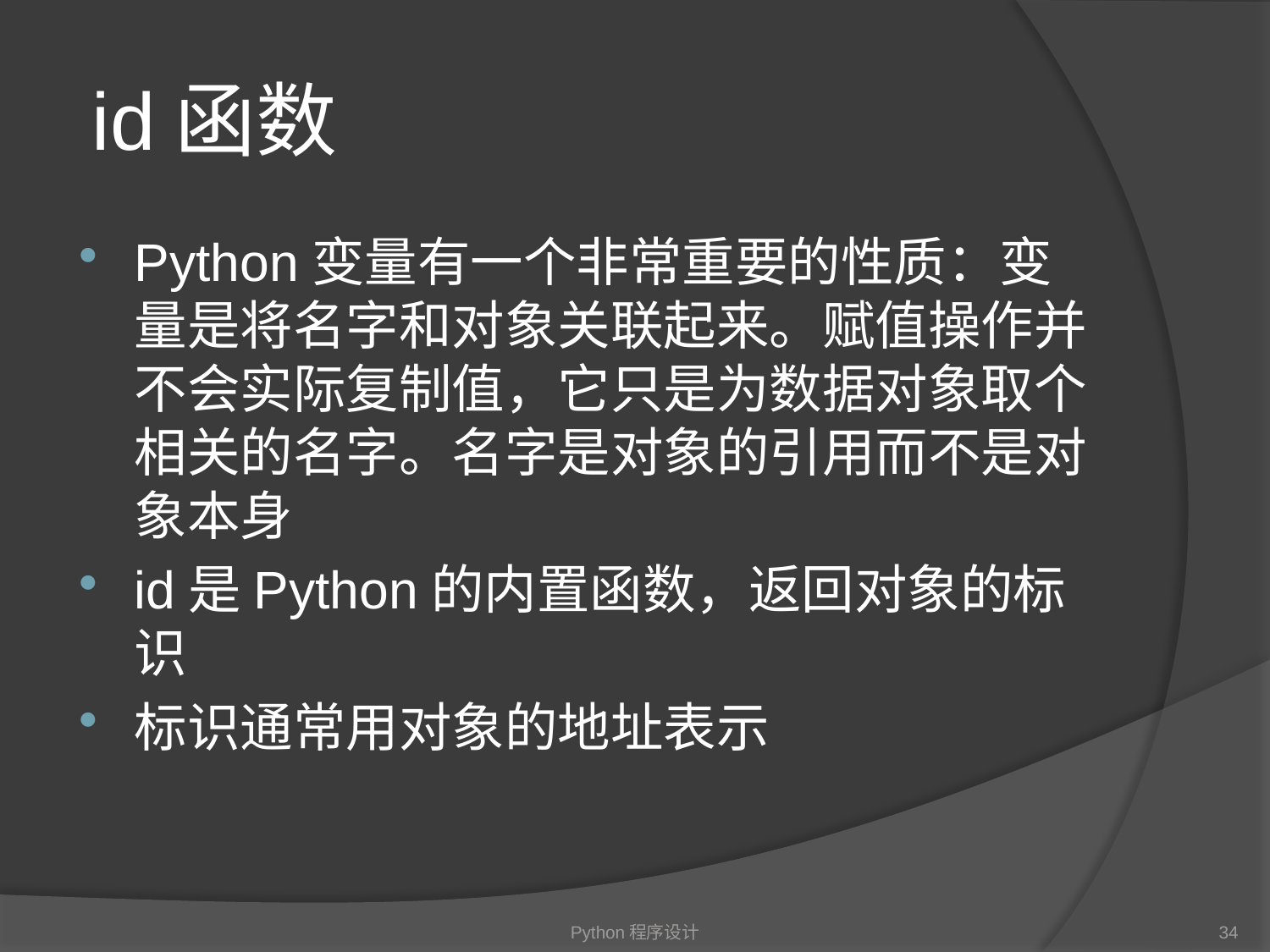

# id函数
Python变量有一个非常重要的性质：变量是将名字和对象关联起来。赋值操作并不会实际复制值，它只是为数据对象取个相关的名字。名字是对象的引用而不是对象本身
id是Python的内置函数，返回对象的标识
标识通常用对象的地址表示

Python程序设计
34